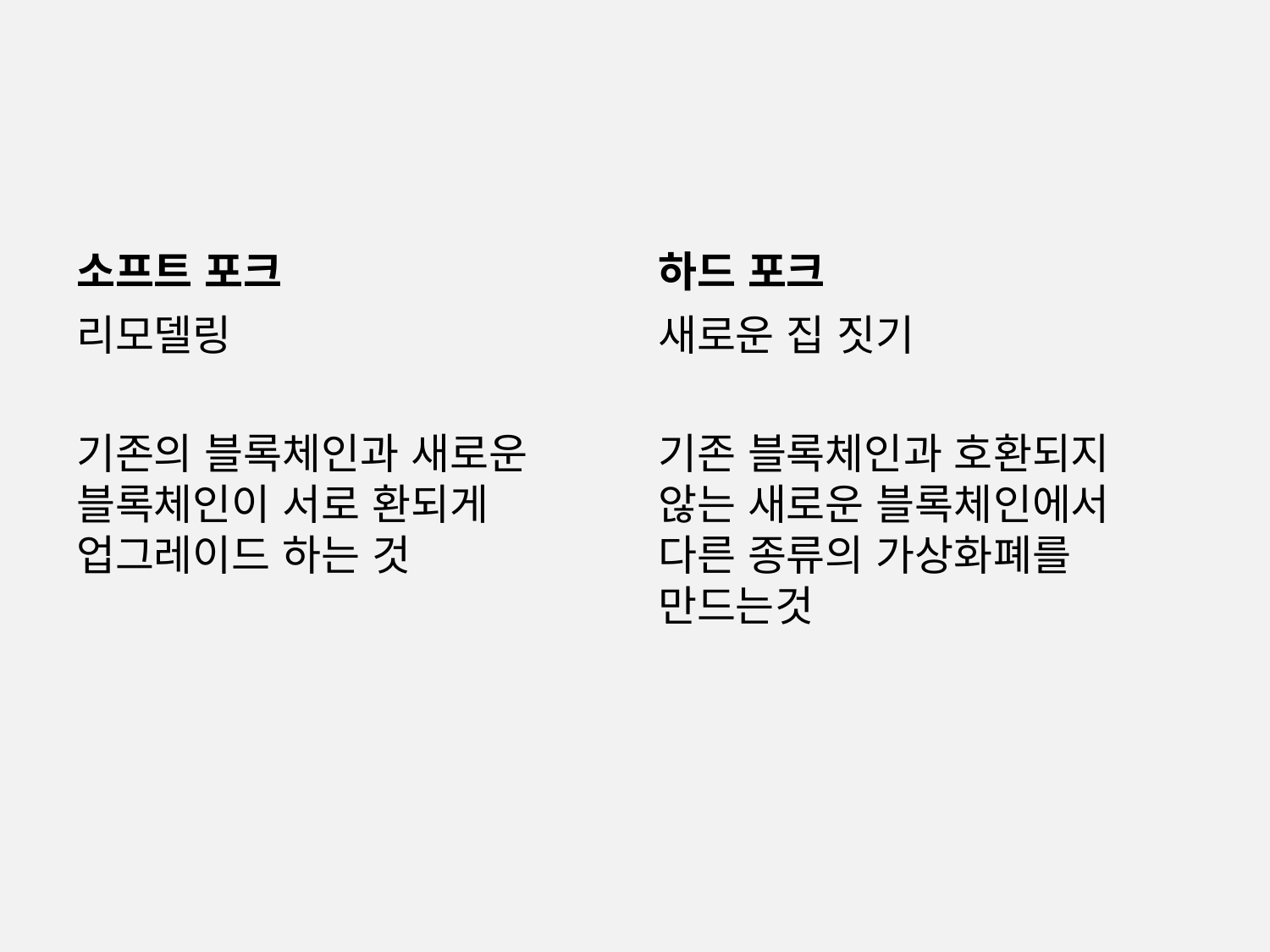

#
소프트 포크
하드 포크
리모델링

기존의 블록체인과 새로운 블록체인이 서로 환되게 업그레이드 하는 것
새로운 집 짓기

기존 블록체인과 호환되지 않는 새로운 블록체인에서 다른 종류의 가상화폐를 만드는것